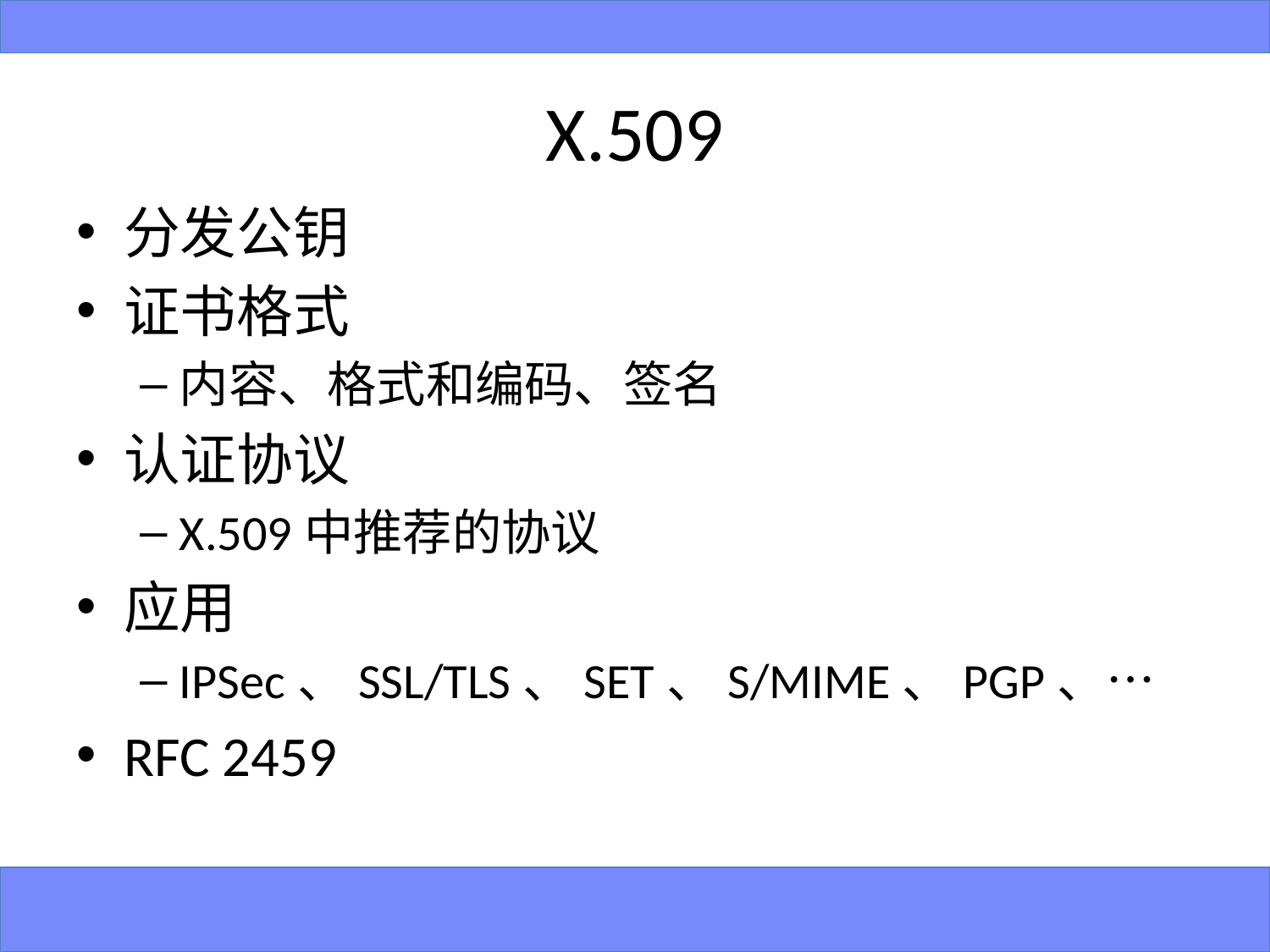

# X.509
分发公钥
证书格式
内容、格式和编码、签名
认证协议
X.509中推荐的协议
应用
IPSec、SSL/TLS、SET、S/MIME、PGP、…
RFC 2459